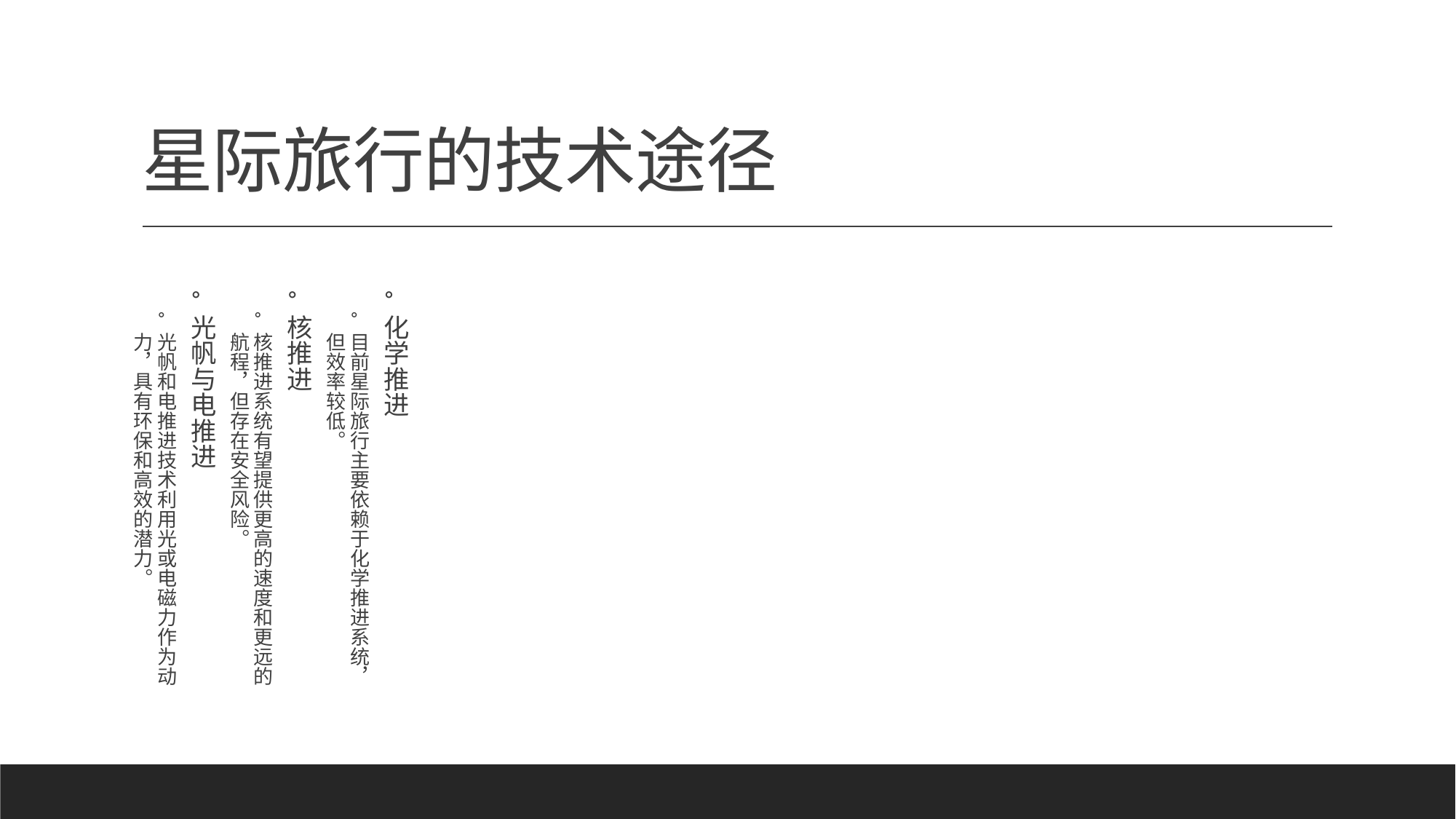

# 星际旅行的技术途径

化学推进
目前星际旅行主要依赖于化学推进系统，但效率较低。
核推进
核推进系统有望提供更高的速度和更远的航程，但存在安全风险。
光帆与电推进
光帆和电推进技术利用光或电磁力作为动力，具有环保和高效的潜力。